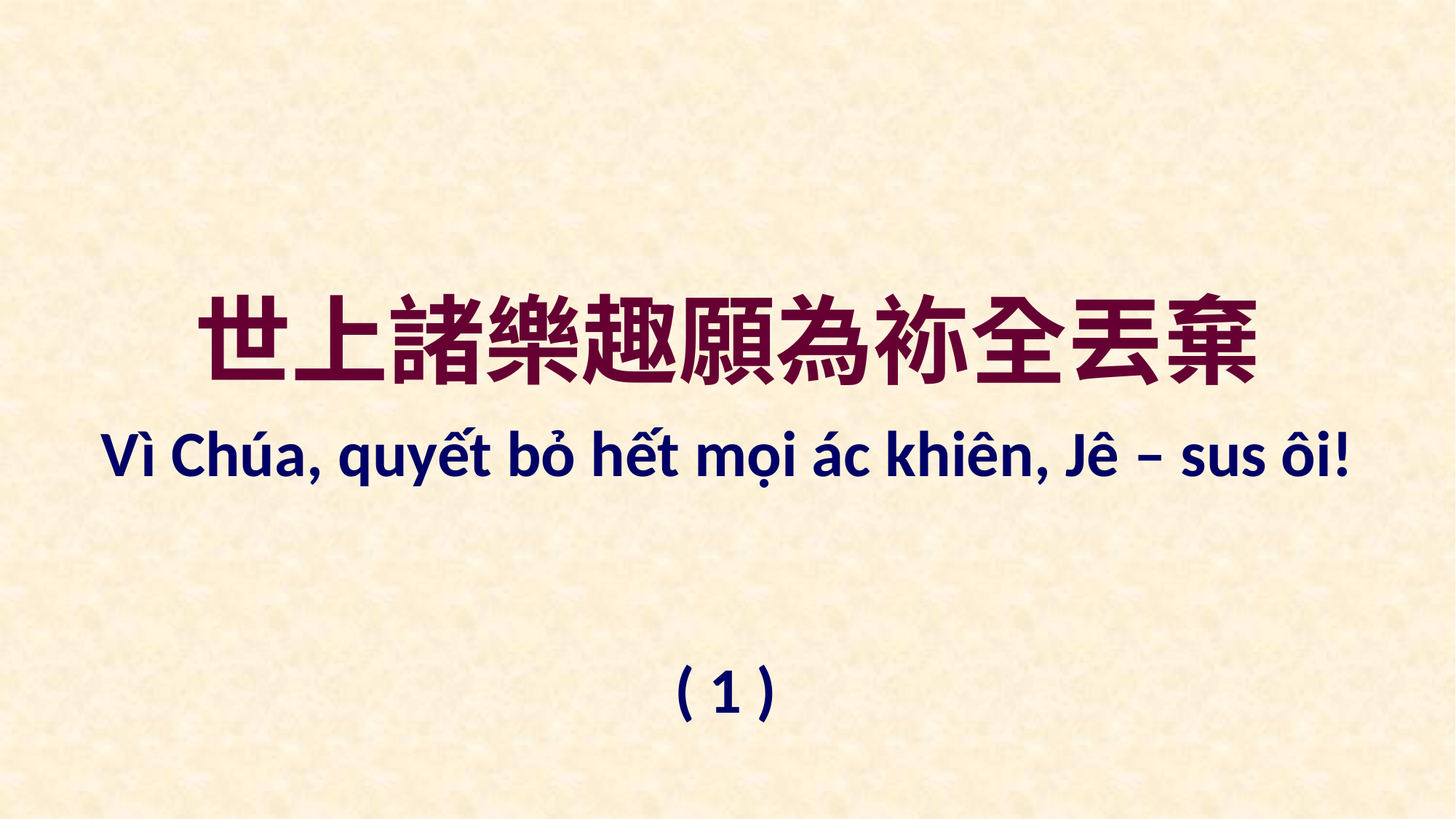

世上諸樂趣願為袮全丟棄
Vì Chúa, quyết bỏ hết mọi ác khiên, Jê – sus ôi!
( 1 )